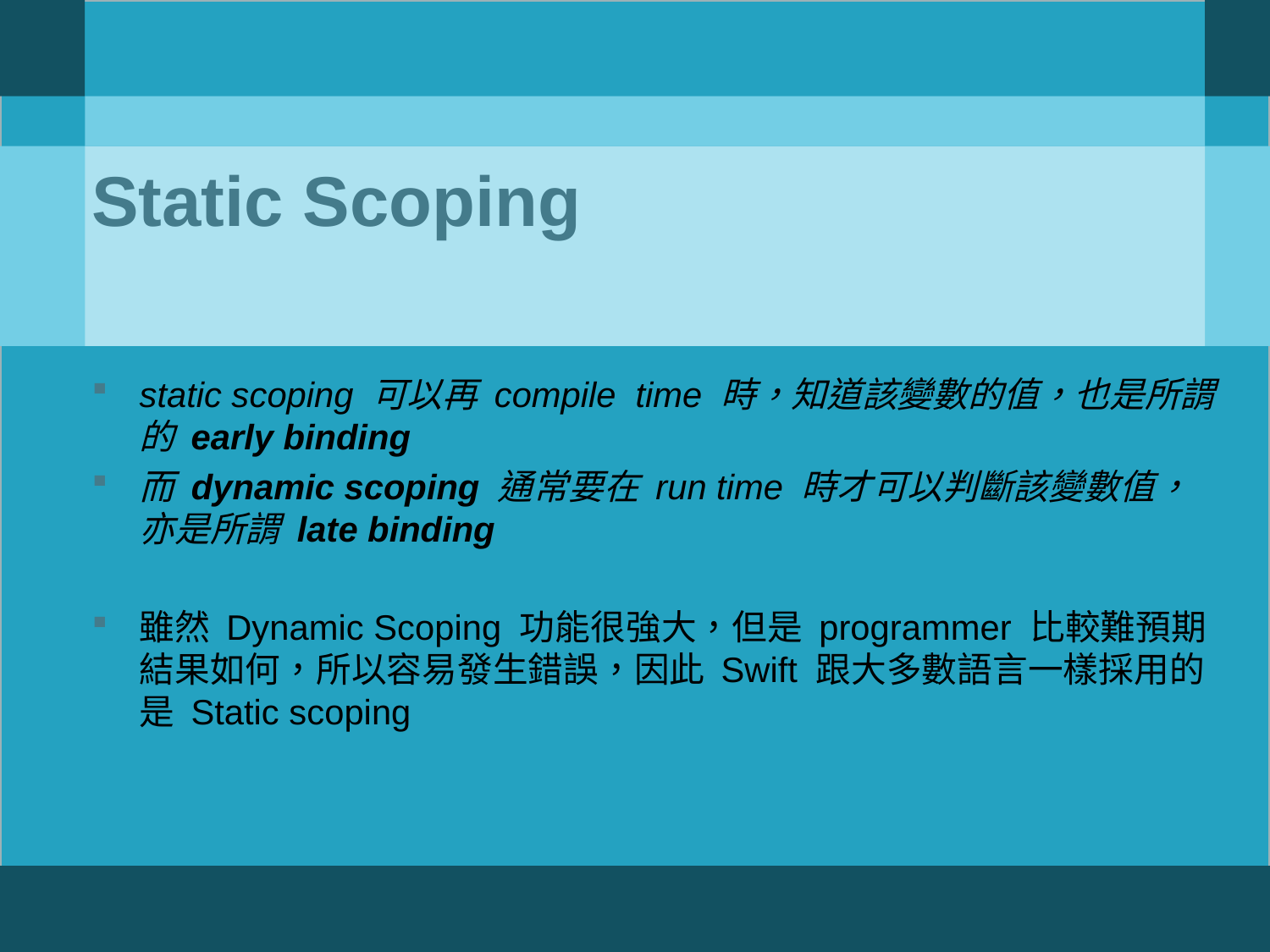

# Static Scoping
static scoping 可以再 compile  time 時，知道該變數的值，也是所謂的 early binding
而 dynamic scoping 通常要在 run time 時才可以判斷該變數值，亦是所謂 late binding

雖然 Dynamic Scoping 功能很強大，但是 programmer 比較難預期結果如何，所以容易發生錯誤，因此 Swift 跟大多數語言一樣採用的是 Static scoping